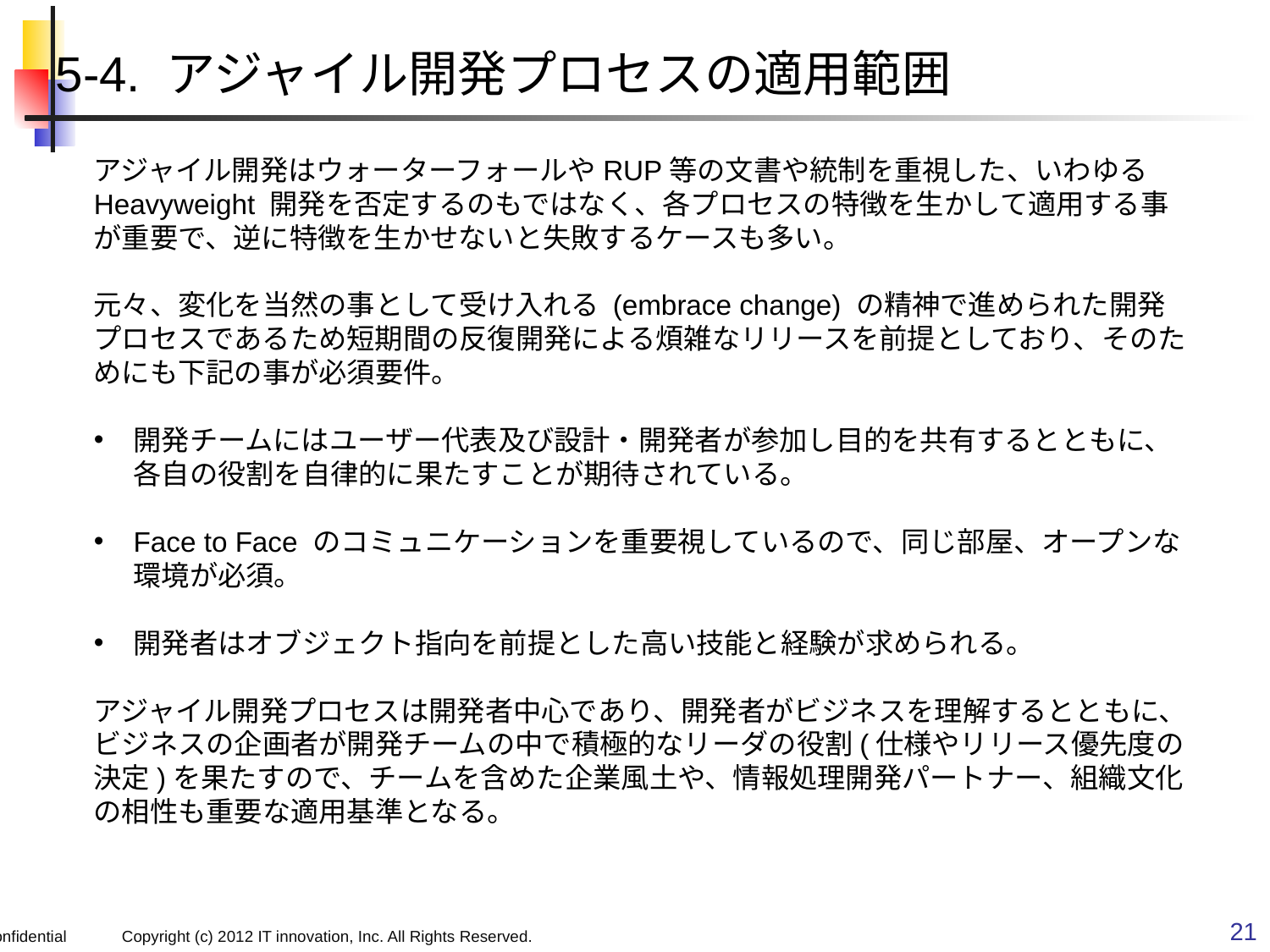

5-4. アジャイル開発プロセスの適用範囲
アジャイル開発はウォーターフォールやRUP等の文書や統制を重視した、いわゆる Heavyweight 開発を否定するのもではなく、各プロセスの特徴を生かして適用する事が重要で、逆に特徴を生かせないと失敗するケースも多い。

元々、変化を当然の事として受け入れる (embrace change) の精神で進められた開発プロセスであるため短期間の反復開発による煩雑なリリースを前提としており、そのためにも下記の事が必須要件。

開発チームにはユーザー代表及び設計・開発者が参加し目的を共有するとともに、各自の役割を自律的に果たすことが期待されている。

Face to Face のコミュニケーションを重要視しているので、同じ部屋、オープンな環境が必須。

開発者はオブジェクト指向を前提とした高い技能と経験が求められる。

アジャイル開発プロセスは開発者中心であり、開発者がビジネスを理解するとともに、ビジネスの企画者が開発チームの中で積極的なリーダの役割(仕様やリリース優先度の決定)を果たすので、チームを含めた企業風土や、情報処理開発パートナー、組織文化の相性も重要な適用基準となる。